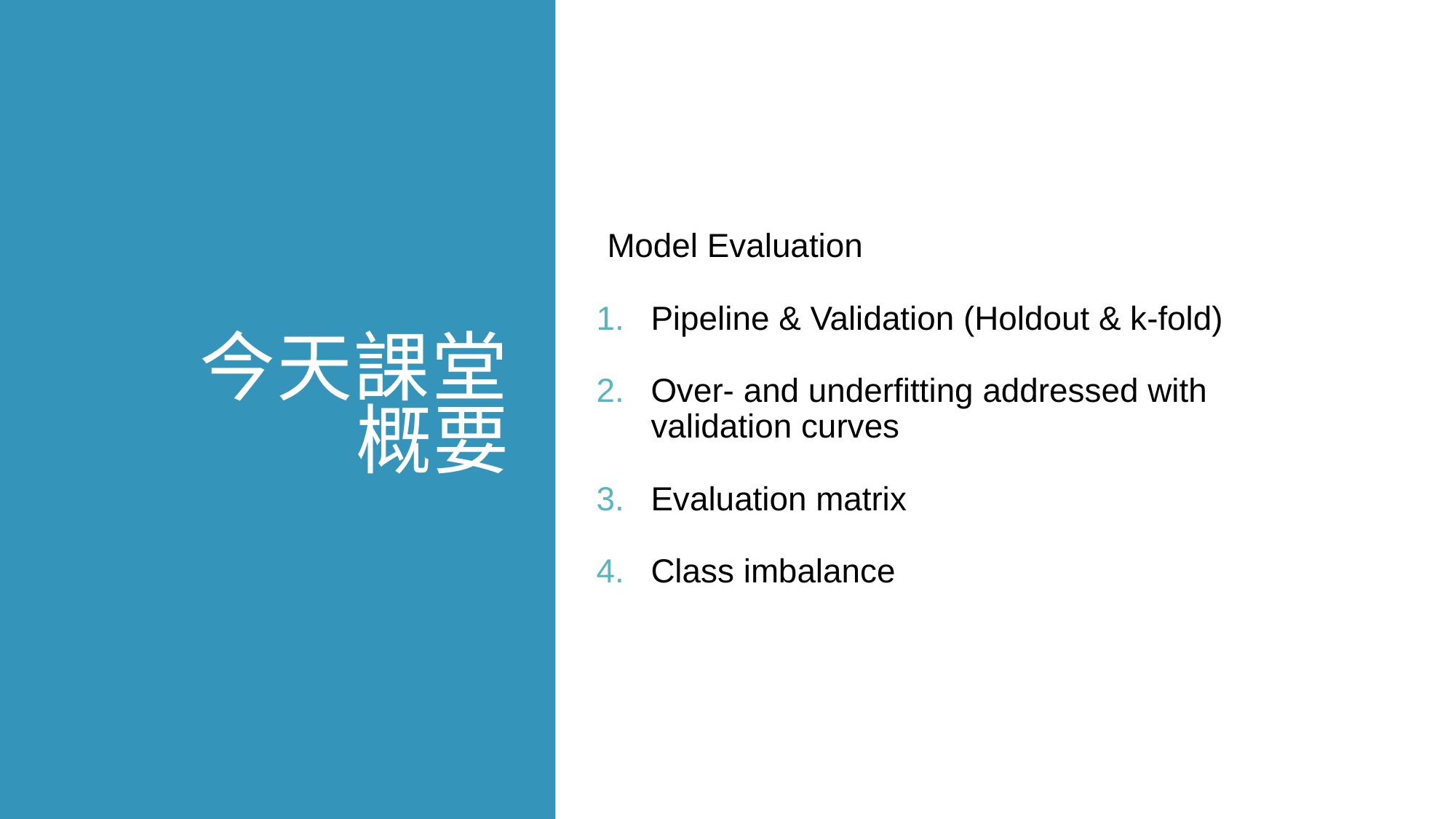

# 今天課堂概要
Model Evaluation
Pipeline & Validation (Holdout & k-fold)
Over- and underfitting addressed with validation curves
Evaluation matrix
Class imbalance